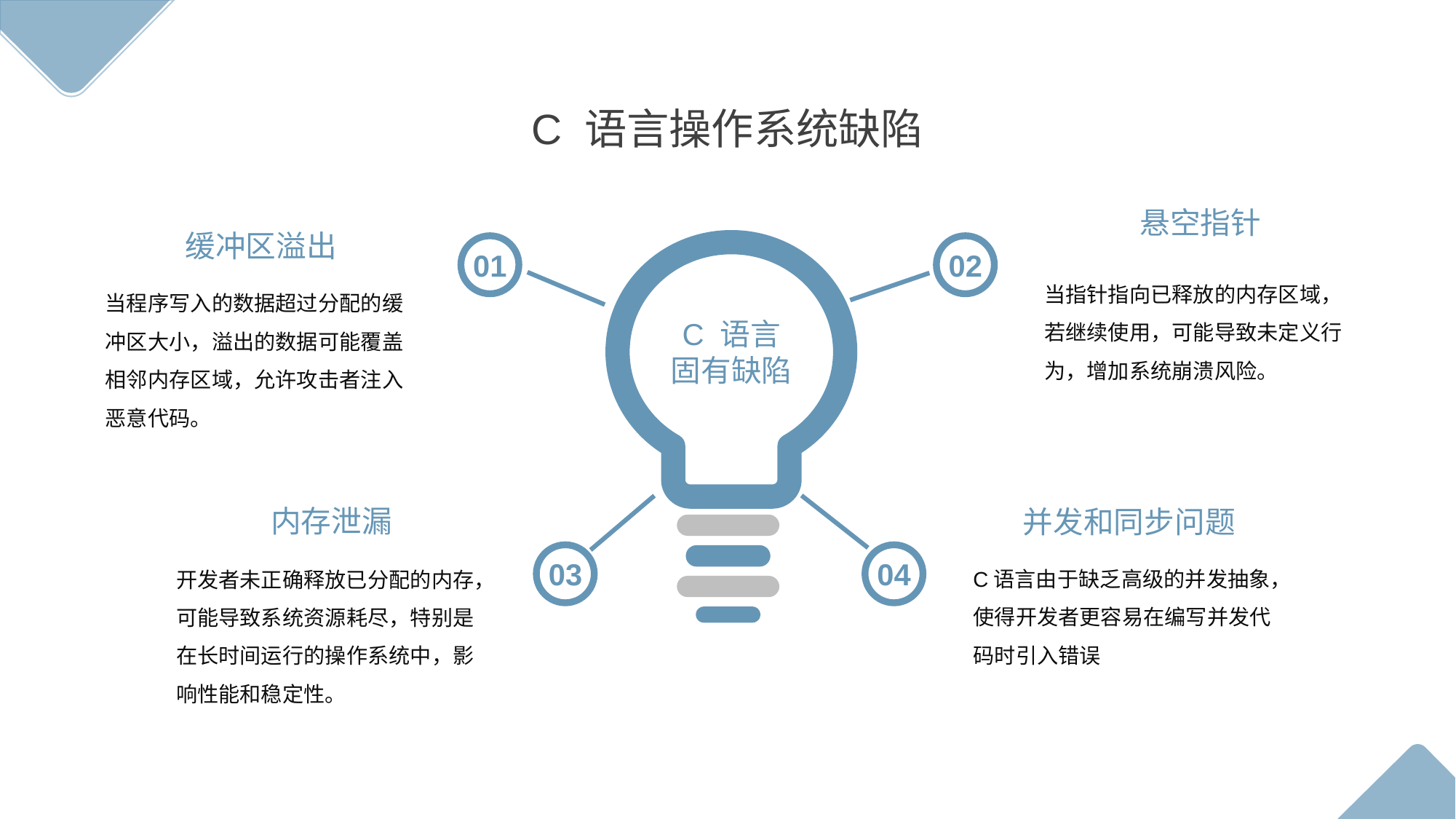

C 语言操作系统缺陷
悬空指针
缓冲区溢出
01
02
C 语言
固有缺陷

03
04

当指针指向已释放的内存区域，若继续使用，可能导致未定义行为，增加系统崩溃风险。
当程序写入的数据超过分配的缓冲区大小，溢出的数据可能覆盖相邻内存区域，允许攻击者注入恶意代码。
内存泄漏
并发和同步问题
C语言由于缺乏高级的并发抽象，使得开发者更容易在编写并发代码时引入错误
开发者未正确释放已分配的内存，可能导致系统资源耗尽，特别是在长时间运行的操作系统中，影响性能和稳定性。